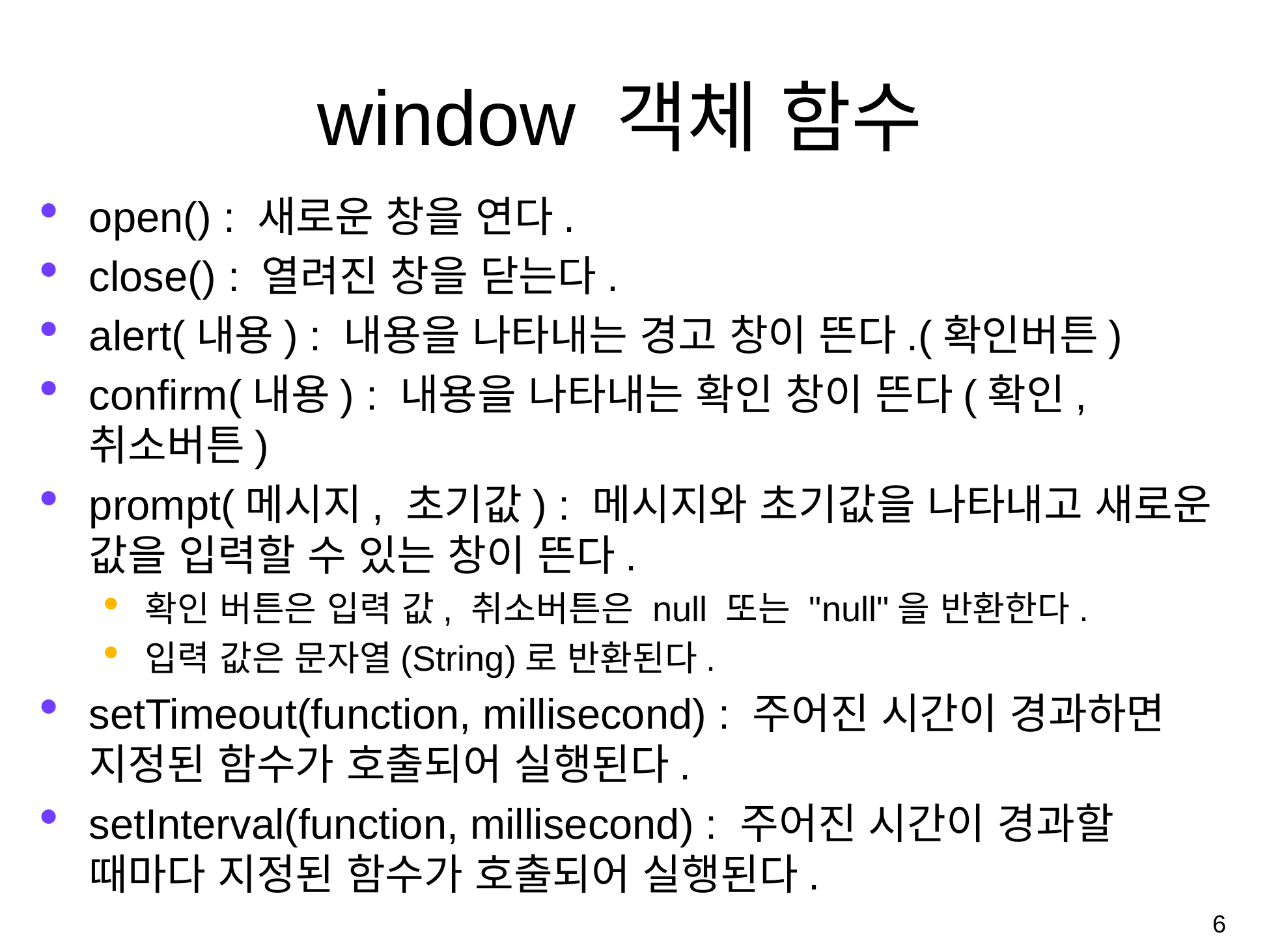

# window 객체 함수
open() : 새로운 창을 연다.
close() : 열려진 창을 닫는다.
alert(내용) : 내용을 나타내는 경고 창이 뜬다.(확인버튼)
confirm(내용) : 내용을 나타내는 확인 창이 뜬다(확인,취소버튼)
prompt(메시지, 초기값) : 메시지와 초기값을 나타내고 새로운 값을 입력할 수 있는 창이 뜬다.
확인 버튼은 입력 값, 취소버튼은 null 또는 "null"을 반환한다.
입력 값은 문자열(String)로 반환된다.
setTimeout(function, millisecond) : 주어진 시간이 경과하면 지정된 함수가 호출되어 실행된다.
setInterval(function, millisecond) : 주어진 시간이 경과할 때마다 지정된 함수가 호출되어 실행된다.
6